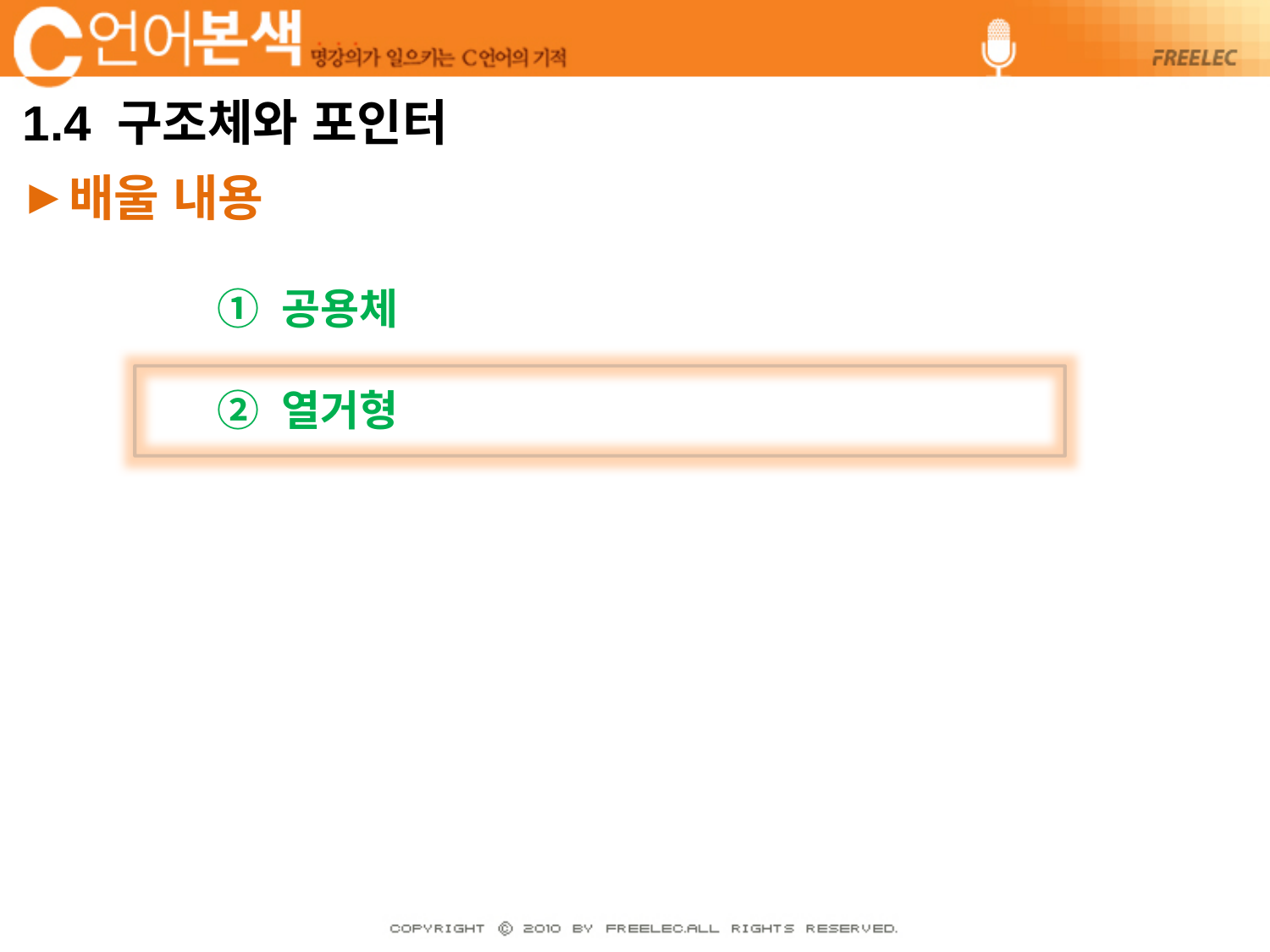

# 1.4 구조체와 포인터
배울 내용

① 공용체

② 열거형